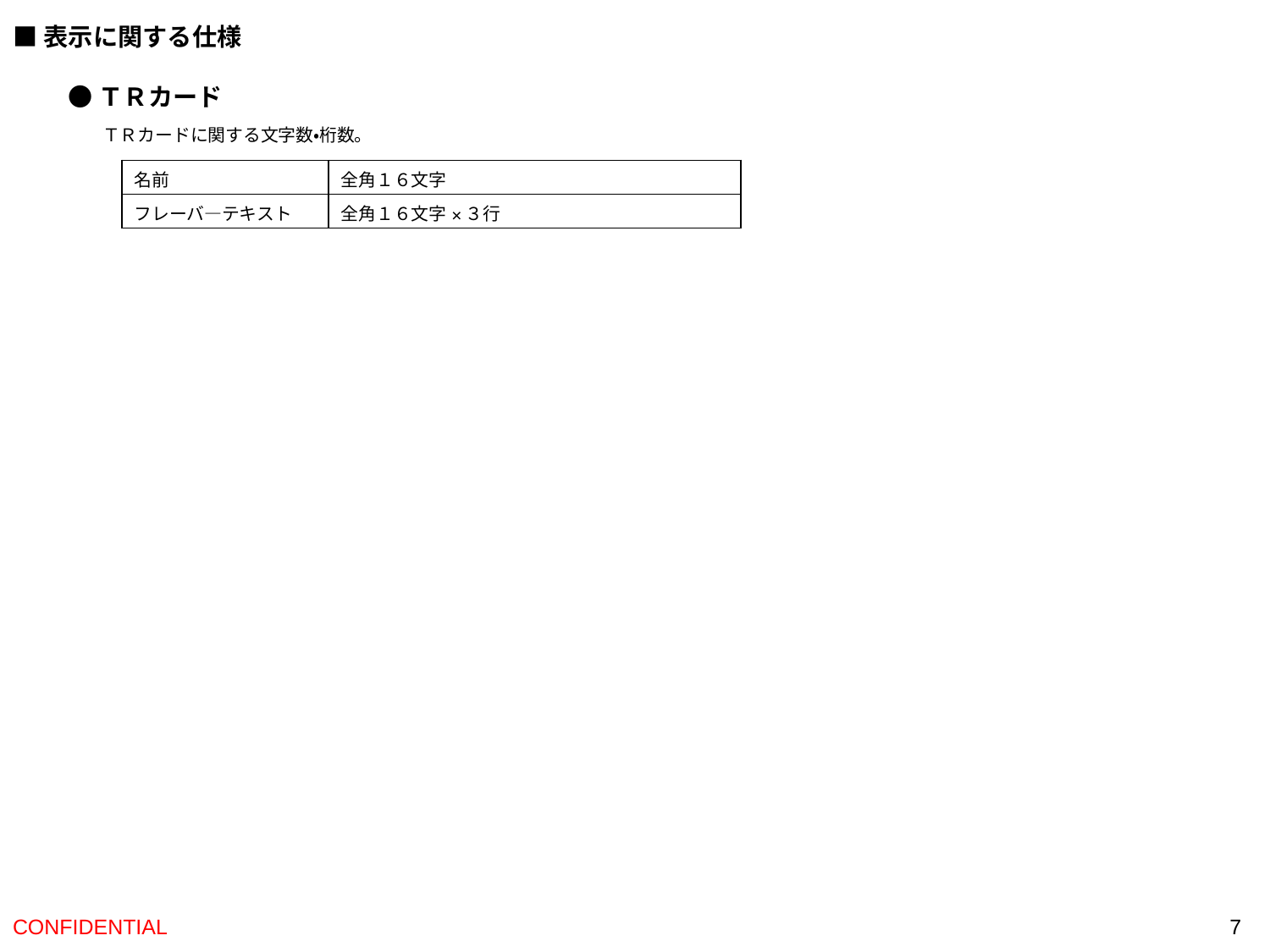

■表示に関する仕様
●ＴＲカード
ＴＲカードに関する文字数・桁数。
| 名前 | 全角１６文字 |
| --- | --- |
| フレーバ―テキスト | 全角１６文字×３行 |
7
CONFIDENTIAL